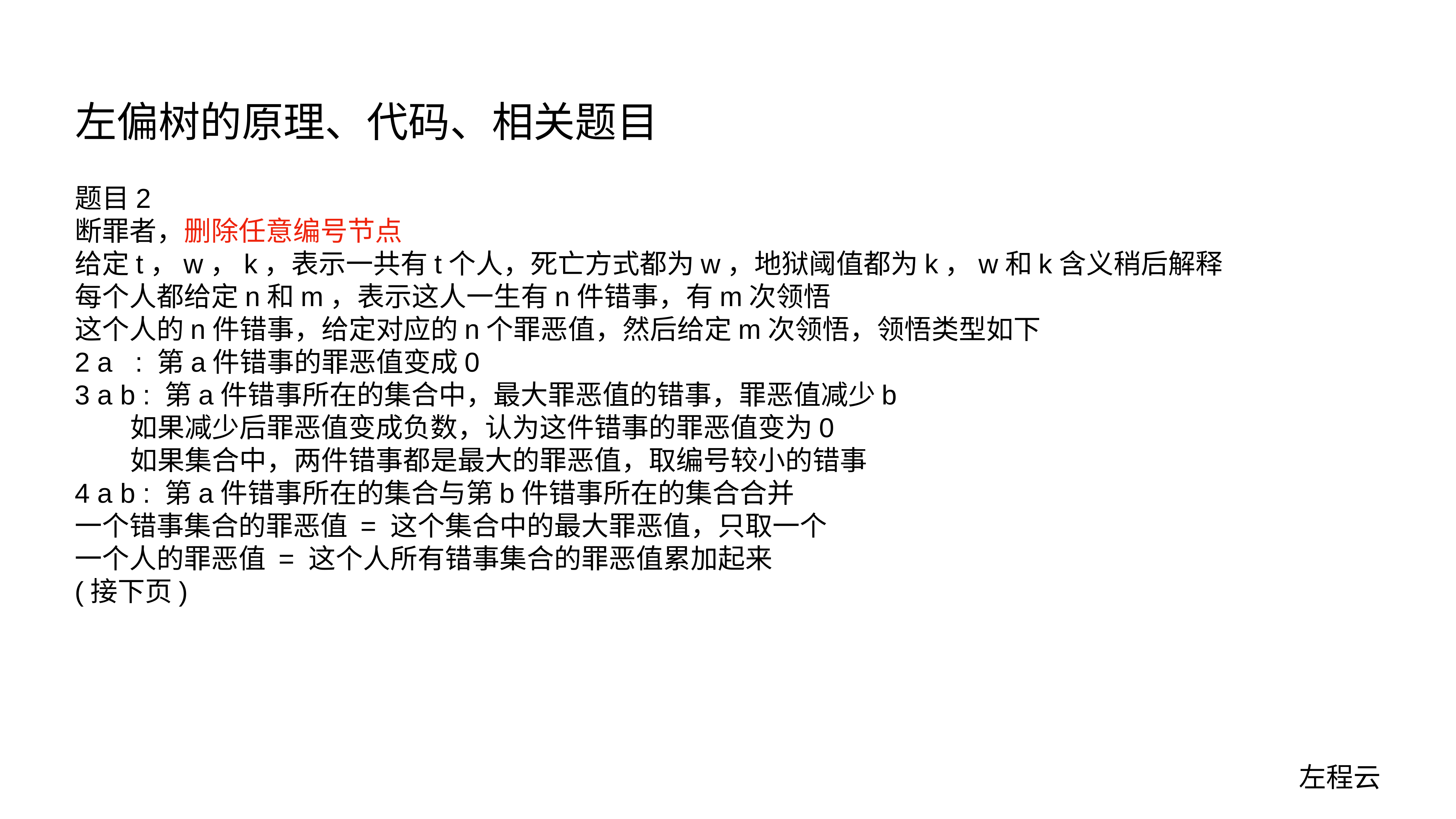

# 左偏树的原理、代码、相关题目
题目2
断罪者，删除任意编号节点
给定t，w，k，表示一共有t个人，死亡方式都为w，地狱阈值都为k，w和k含义稍后解释
每个人都给定n和m，表示这人一生有n件错事，有m次领悟
这个人的n件错事，给定对应的n个罪恶值，然后给定m次领悟，领悟类型如下
2 a   : 第a件错事的罪恶值变成0
3 a b : 第a件错事所在的集合中，最大罪恶值的错事，罪恶值减少b
        如果减少后罪恶值变成负数，认为这件错事的罪恶值变为0
        如果集合中，两件错事都是最大的罪恶值，取编号较小的错事
4 a b : 第a件错事所在的集合与第b件错事所在的集合合并
一个错事集合的罪恶值 = 这个集合中的最大罪恶值，只取一个
一个人的罪恶值 = 这个人所有错事集合的罪恶值累加起来
(接下页)
左程云